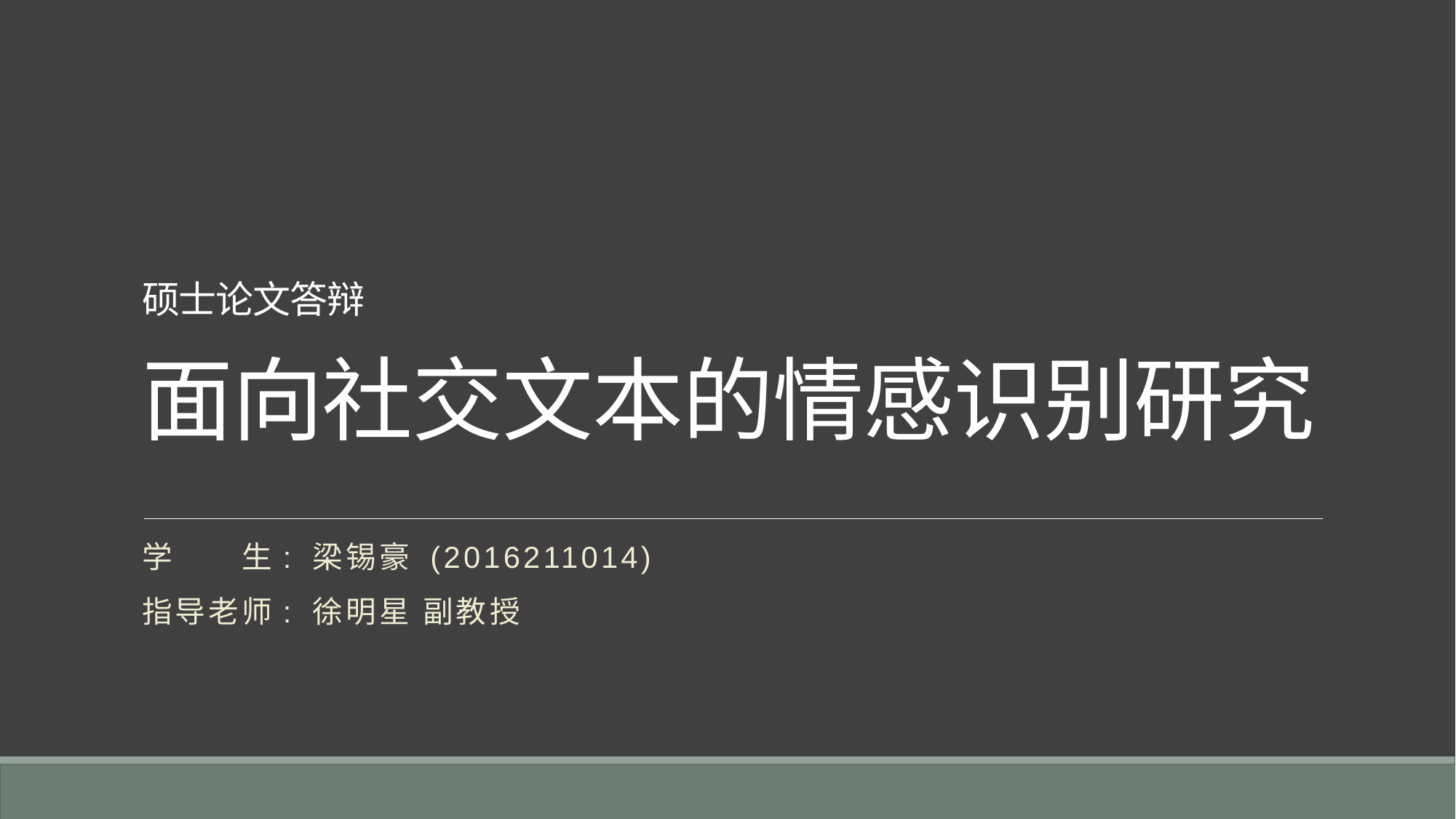

# 硕士论文答辩 面向社交文本的情感识别研究
学生生生: 梁锡豪 (2016211014)
指导老师: 徐明星 副教授